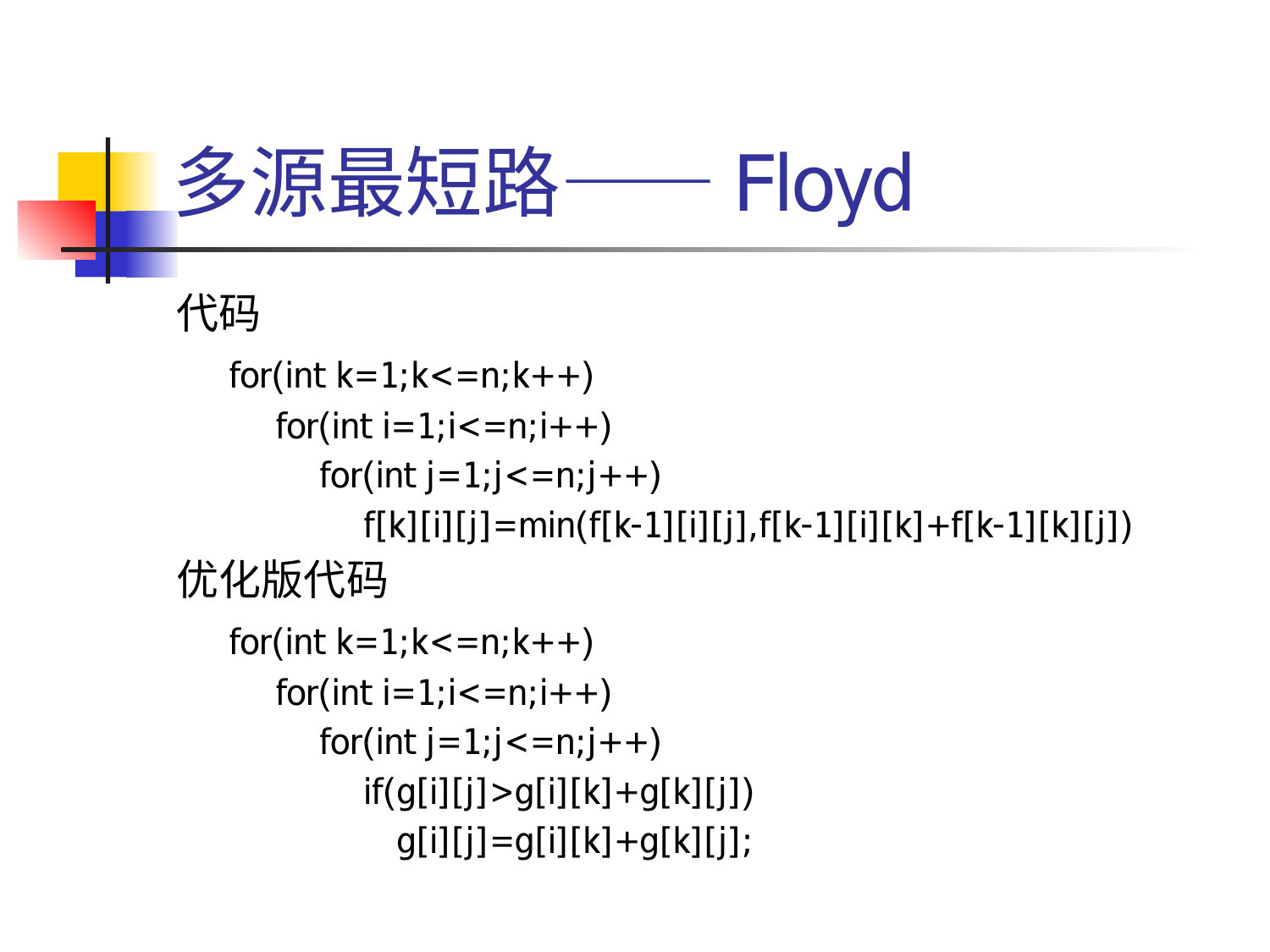

# 多源最短路——Floyd
代码
    for(int k=1;k<=n;k++)
         for(int i=1;i<=n;i++)
             for(int j=1;j<=n;j++)
                 f[k][i][j]=min(f[k-1][i][j],f[k-1][i][k]+f[k-1][k][j])
优化版代码
    for(int k=1;k<=n;k++)
         for(int i=1;i<=n;i++)
             for(int j=1;j<=n;j++)
                 if(g[i][j]>g[i][k]+g[k][j])
                    g[i][j]=g[i][k]+g[k][j];